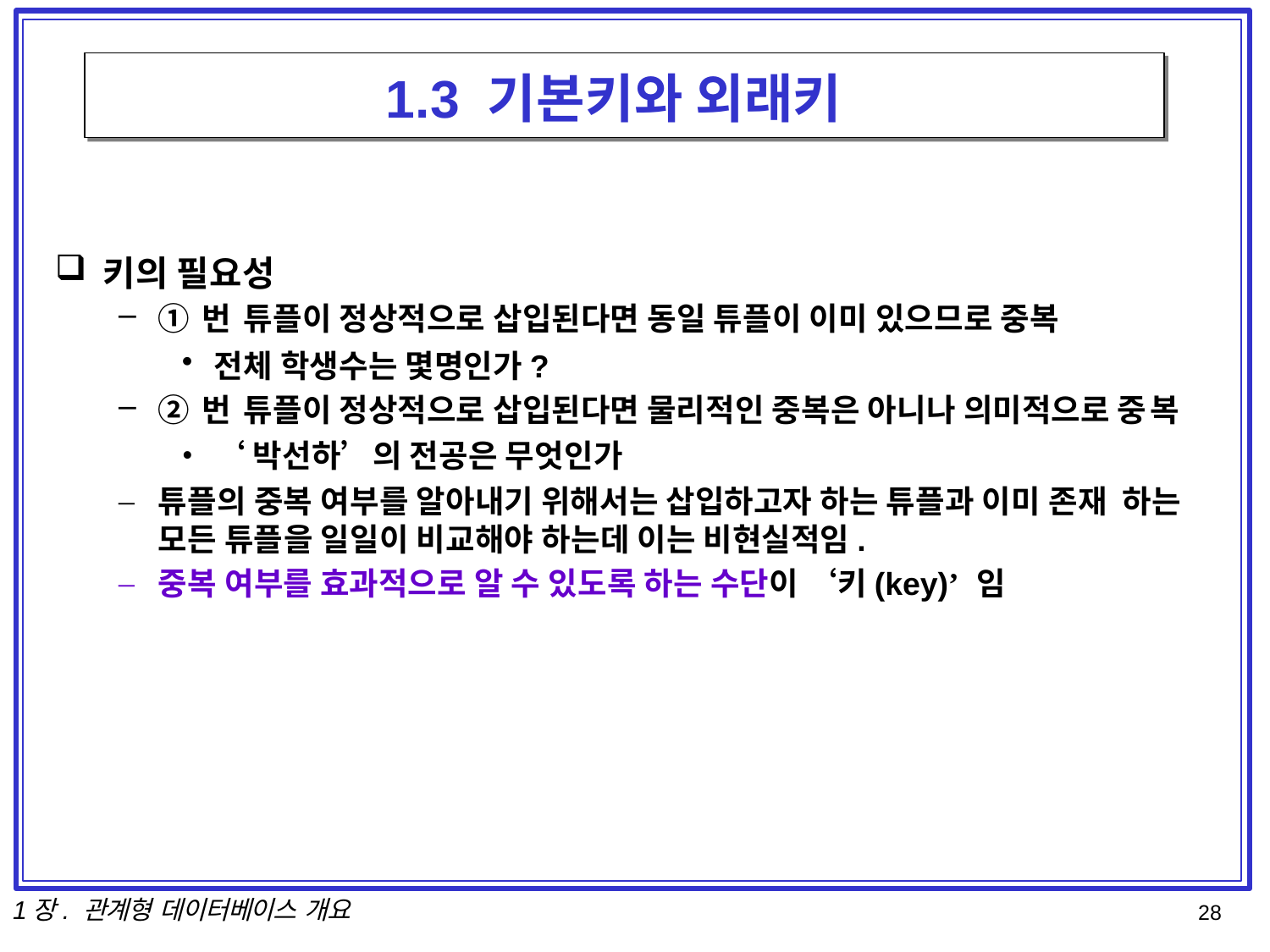

# 1.3 기본키와 외래키
키의 필요성
①번 튜플이 정상적으로 삽입된다면 동일 튜플이 이미 있으므로 중복
전체 학생수는 몇명인가?
②번 튜플이 정상적으로 삽입된다면 물리적인 중복은 아니나 의미적으로 중  복
‘박선하’의 전공은 무엇인가
튜플의 중복 여부를 알아내기 위해서는 삽입하고자 하는 튜플과 이미 존재  하는 모든 튜플을 일일이 비교해야 하는데 이는 비현실적임.
중복 여부를 효과적으로 알 수 있도록 하는 수단이 ‘키(key)’ 임
1장. 관계형 데이터베이스 개요
28